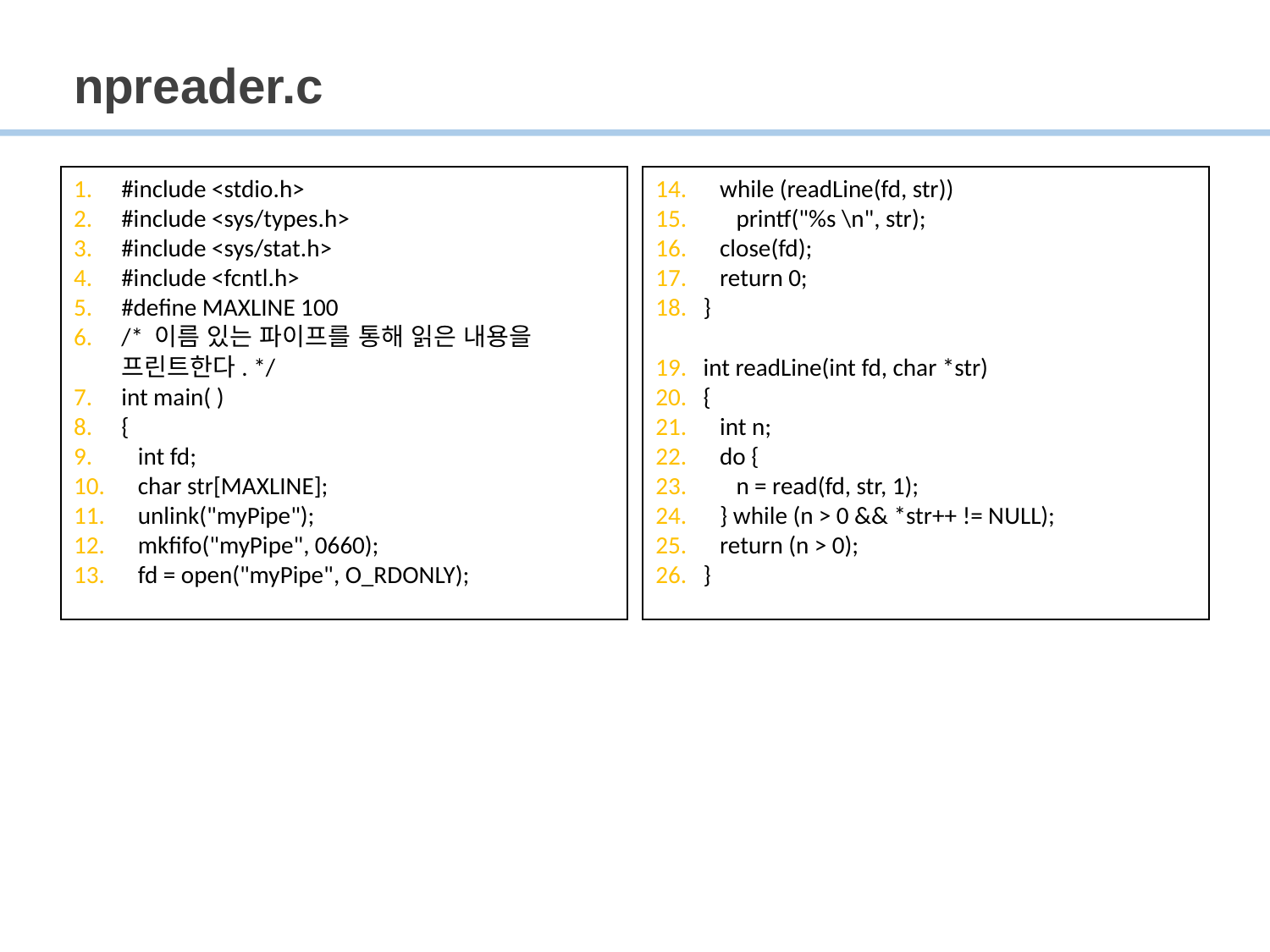

# npreader.c
#include <stdio.h>
#include <sys/types.h>
#include <sys/stat.h>
#include <fcntl.h>
#define MAXLINE 100
/* 이름 있는 파이프를 통해 읽은 내용을 프린트한다. */
int main( )
{
   int fd;
   char str[MAXLINE];
   unlink("myPipe");
   mkfifo("myPipe", 0660);
   fd = open("myPipe", O_RDONLY);

   while (readLine(fd, str))
      printf("%s \n", str);
   close(fd);
   return 0;
}

int readLine(int fd, char *str)
{
   int n;
   do {
      n = read(fd, str, 1);
   } while (n > 0 && *str++ != NULL);
   return (n > 0);
}